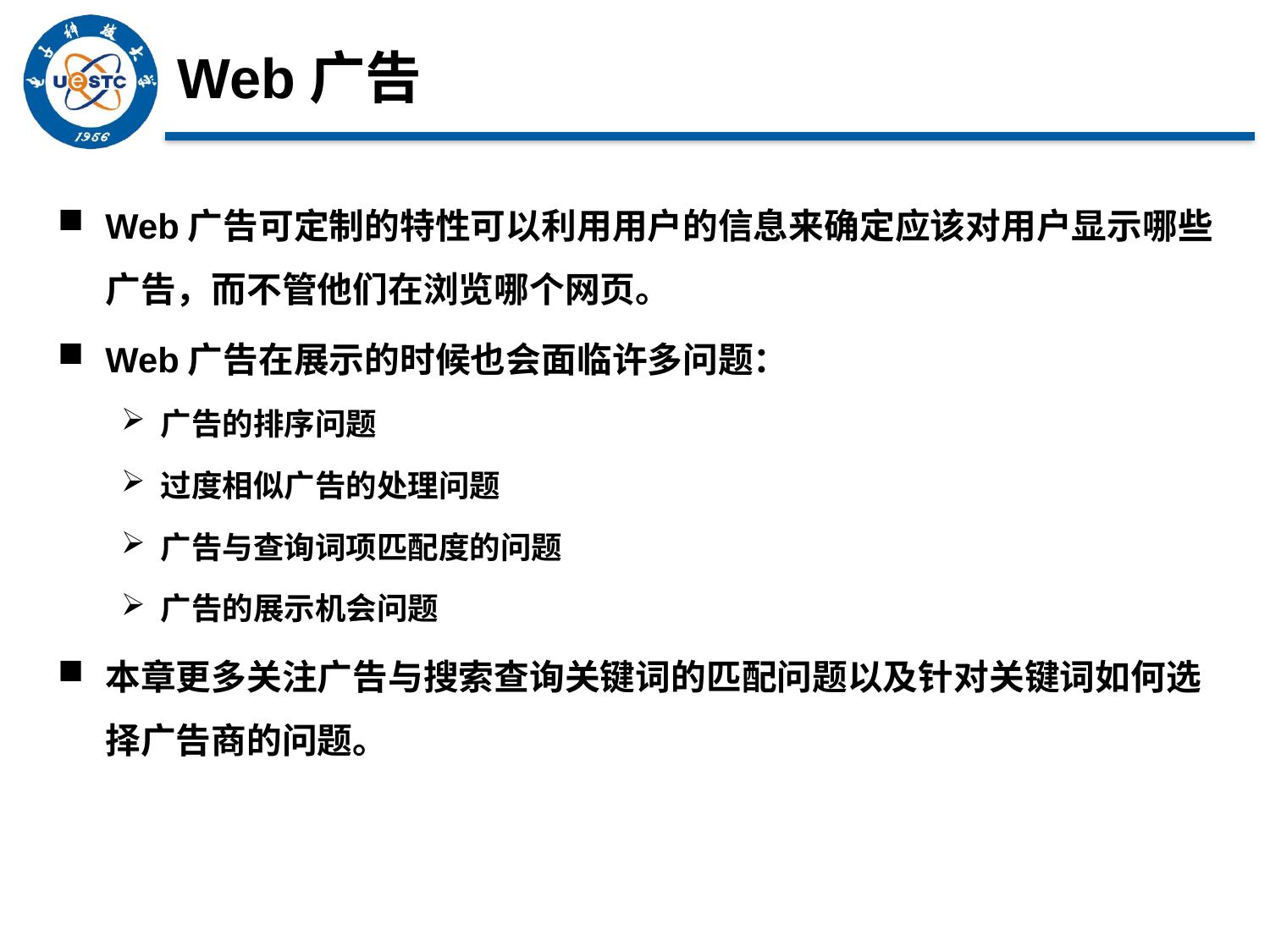

# Web广告
Web广告可定制的特性可以利用用户的信息来确定应该对用户显示哪些广告，而不管他们在浏览哪个网页。
Web广告在展示的时候也会面临许多问题：
广告的排序问题
过度相似广告的处理问题
广告与查询词项匹配度的问题
广告的展示机会问题
本章更多关注广告与搜索查询关键词的匹配问题以及针对关键词如何选择广告商的问题。